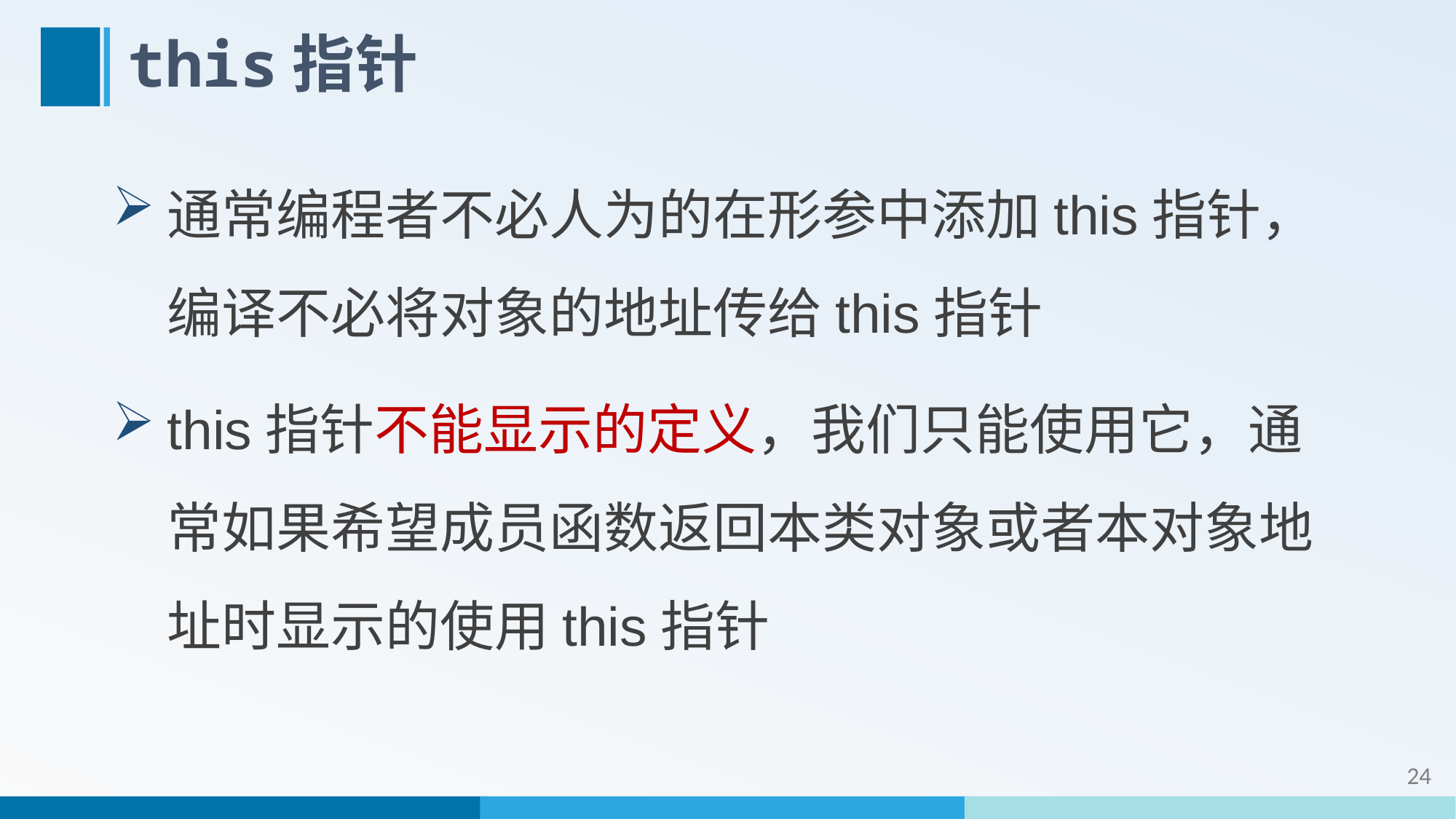

# this指针
通常编程者不必人为的在形参中添加this指针，编译不必将对象的地址传给this指针
this指针不能显示的定义，我们只能使用它，通常如果希望成员函数返回本类对象或者本对象地址时显示的使用this指针